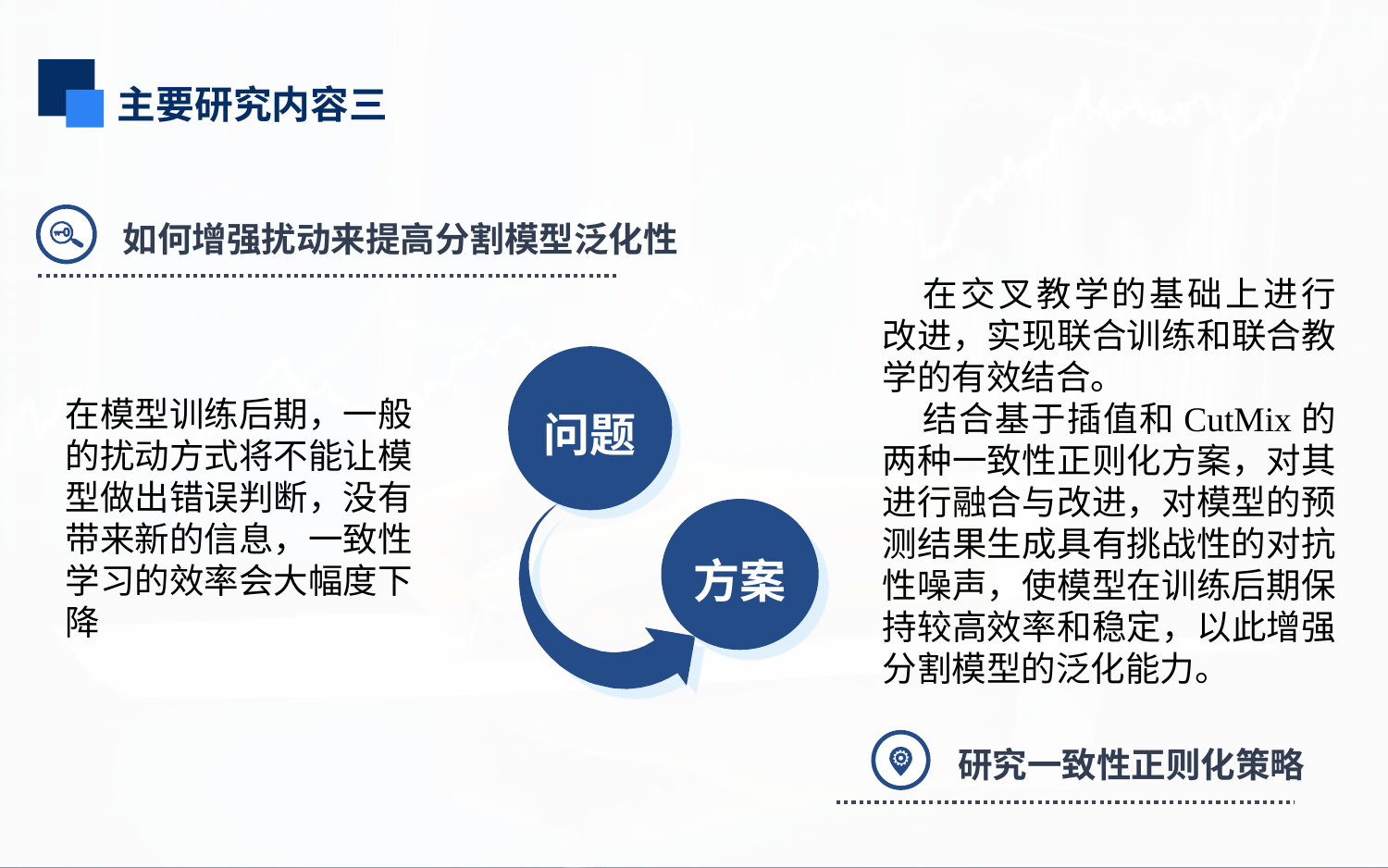

主要研究内容三

如何增强扰动来提高分割模型泛化性

在交叉教学的基础上进行改进，实现联合训练和联合教学的有效结合。
结合基于插值和CutMix的两种一致性正则化方案，对其进行融合与改进，对模型的预测结果生成具有挑战性的对抗性噪声，使模型在训练后期保持较高效率和稳定，以此增强分割模型的泛化能力。
问题
在模型训练后期，一般的扰动方式将不能让模型做出错误判断，没有带来新的信息，一致性学习的效率会大幅度下降
方案

研究一致性正则化策略